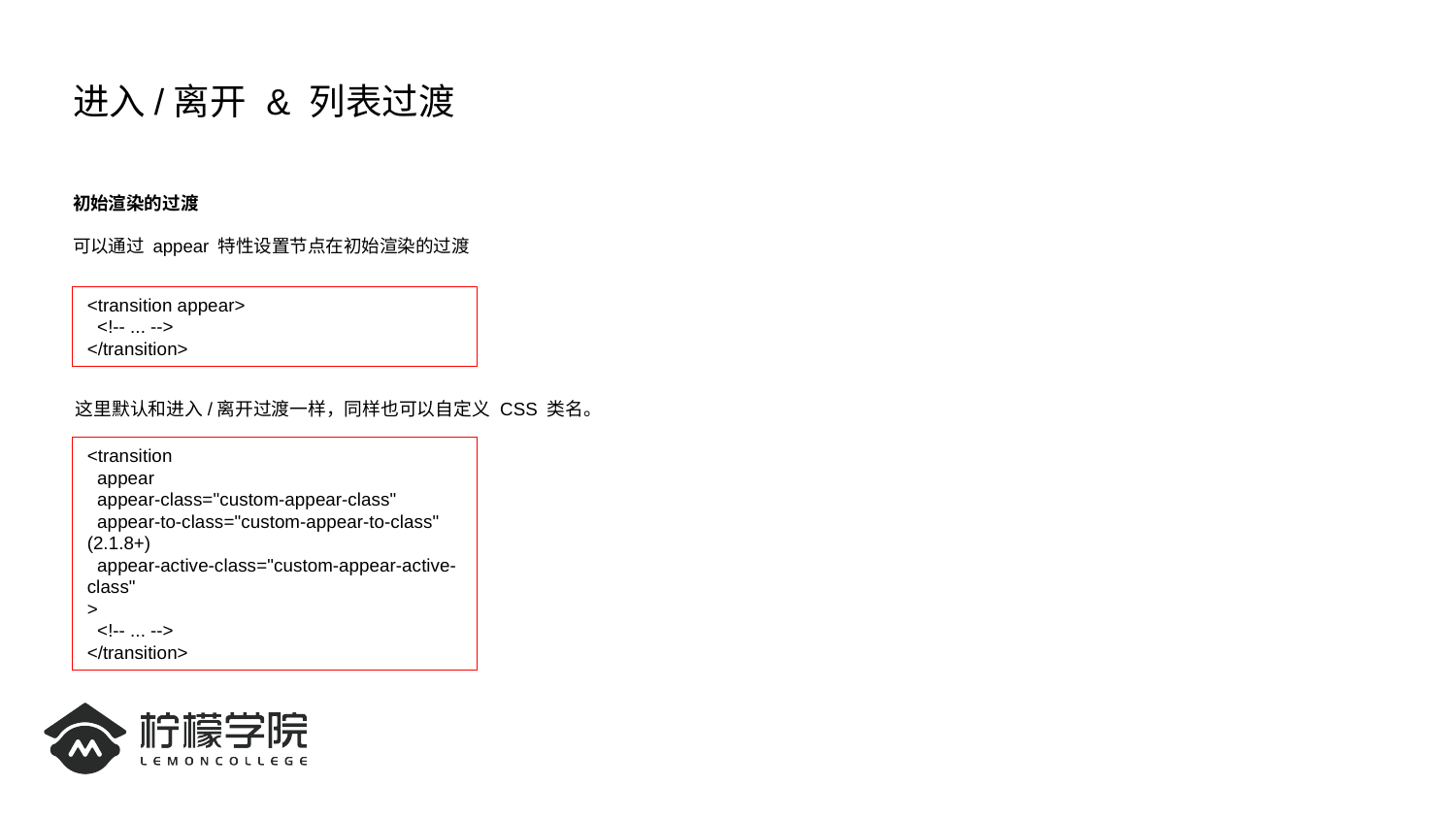

# 进入/离开 & 列表过渡
初始渲染的过渡

可以通过 appear 特性设置节点在初始渲染的过渡

<transition appear>
  <!-- ... -->
</transition>
这里默认和进入/离开过渡一样，同样也可以自定义 CSS 类名。
<transition
  appear
  appear-class="custom-appear-class"
  appear-to-class="custom-appear-to-class" (2.1.8+)
  appear-active-class="custom-appear-active-class"
>
  <!-- ... -->
</transition>